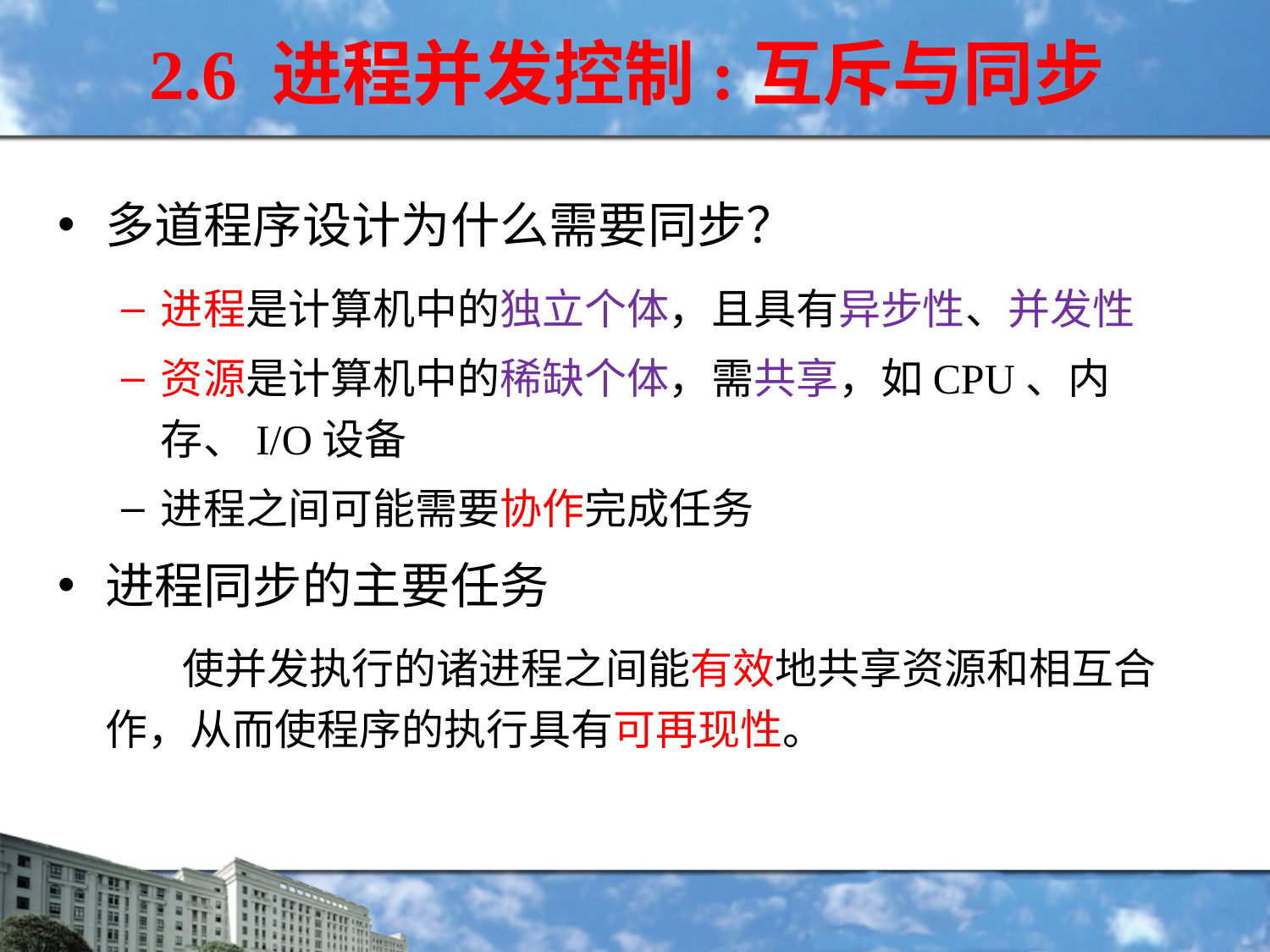

2.6 进程并发控制:互斥与同步
多道程序设计为什么需要同步？
进程是计算机中的独立个体，且具有异步性、并发性
资源是计算机中的稀缺个体，需共享，如CPU、内存、I/O设备
进程之间可能需要协作完成任务
进程同步的主要任务
            使并发执行的诸进程之间能有效地共享资源和相互合作，从而使程序的执行具有可再现性。